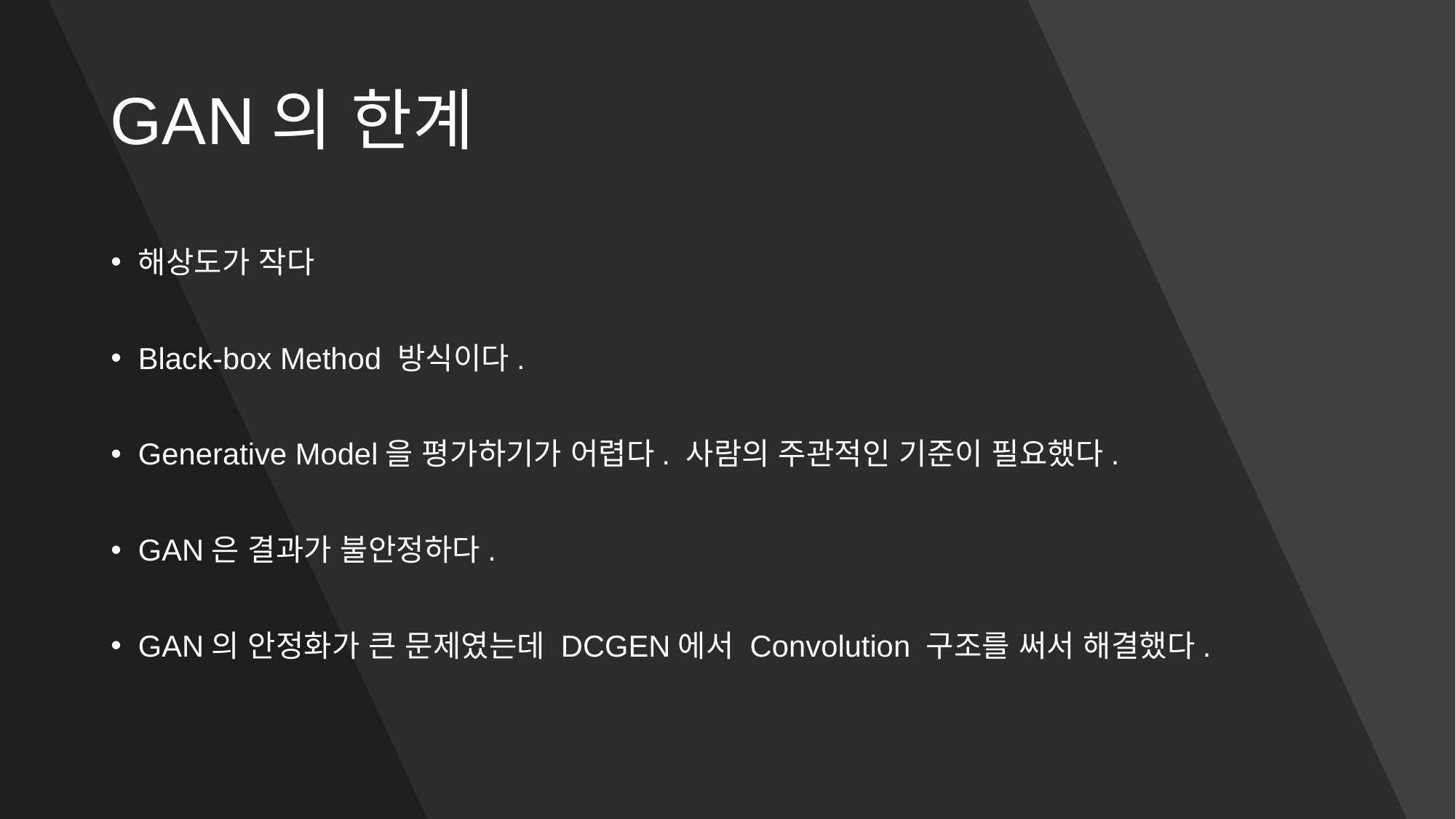

# GAN의 한계
해상도가 작다

Black-box Method 방식이다.

Generative Model을 평가하기가 어렵다. 사람의 주관적인 기준이 필요했다.

GAN은 결과가 불안정하다.

GAN의 안정화가 큰 문제였는데 DCGEN에서 Convolution 구조를 써서 해결했다.